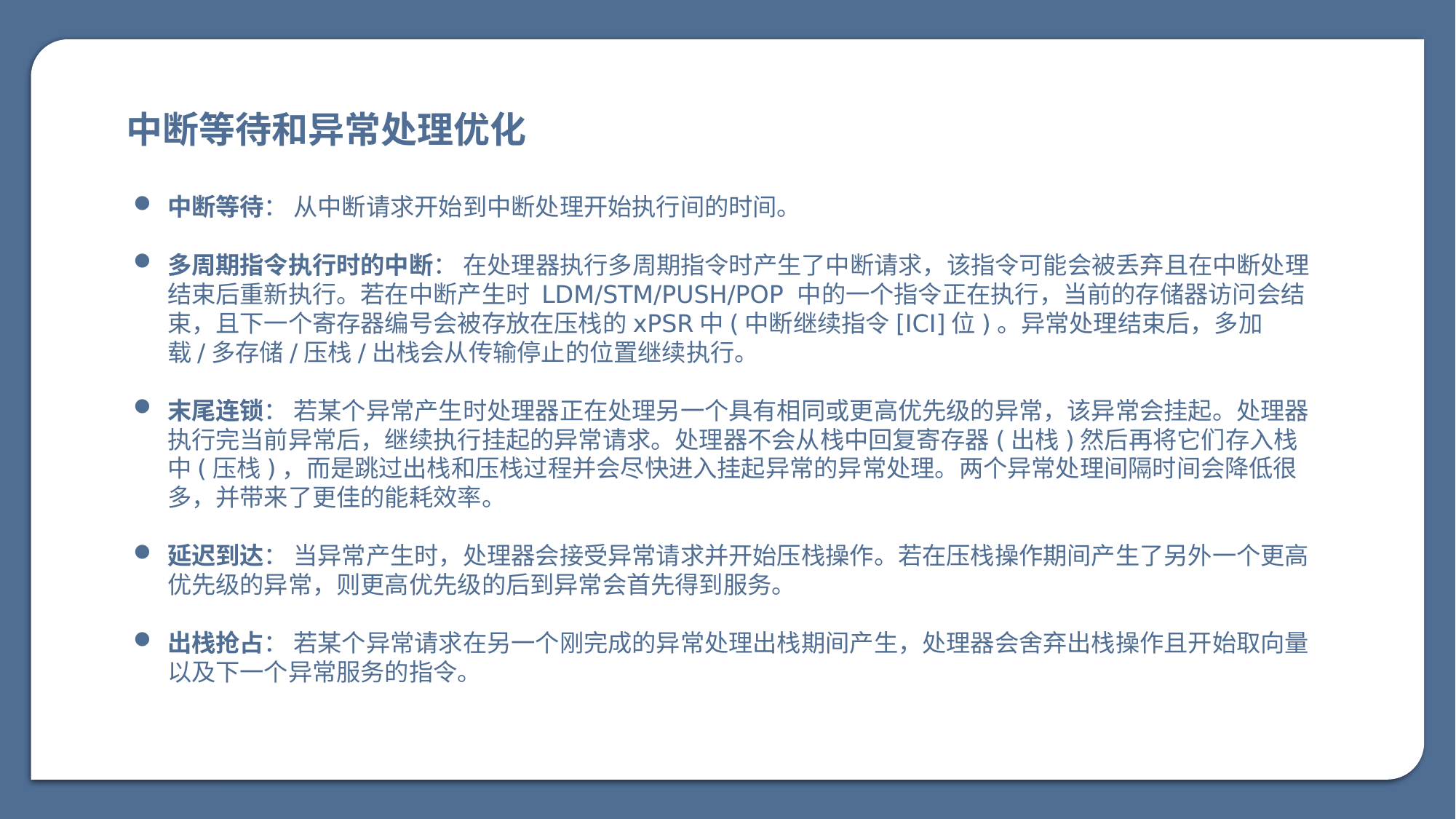

中断等待和异常处理优化
中断等待： 从中断请求开始到中断处理开始执行间的时间。

多周期指令执行时的中断： 在处理器执行多周期指令时产生了中断请求，该指令可能会被丢弃且在中断处理结束后重新执行。若在中断产生时 LDM/STM/PUSH/POP 中的一个指令正在执行，当前的存储器访问会结束，且下一个寄存器编号会被存放在压栈的xPSR中(中断继续指令[ICI]位)。异常处理结束后，多加载/多存储/压栈/出栈会从传输停止的位置继续执行。

末尾连锁： 若某个异常产生时处理器正在处理另一个具有相同或更高优先级的异常，该异常会挂起。处理器执行完当前异常后，继续执行挂起的异常请求。处理器不会从栈中回复寄存器(出栈)然后再将它们存入栈中(压栈)，而是跳过出栈和压栈过程并会尽快进入挂起异常的异常处理。两个异常处理间隔时间会降低很多，并带来了更佳的能耗效率。

延迟到达： 当异常产生时，处理器会接受异常请求并开始压栈操作。若在压栈操作期间产生了另外一个更高优先级的异常，则更高优先级的后到异常会首先得到服务。

出栈抢占： 若某个异常请求在另一个刚完成的异常处理出栈期间产生，处理器会舍弃出栈操作且开始取向量以及下一个异常服务的指令。